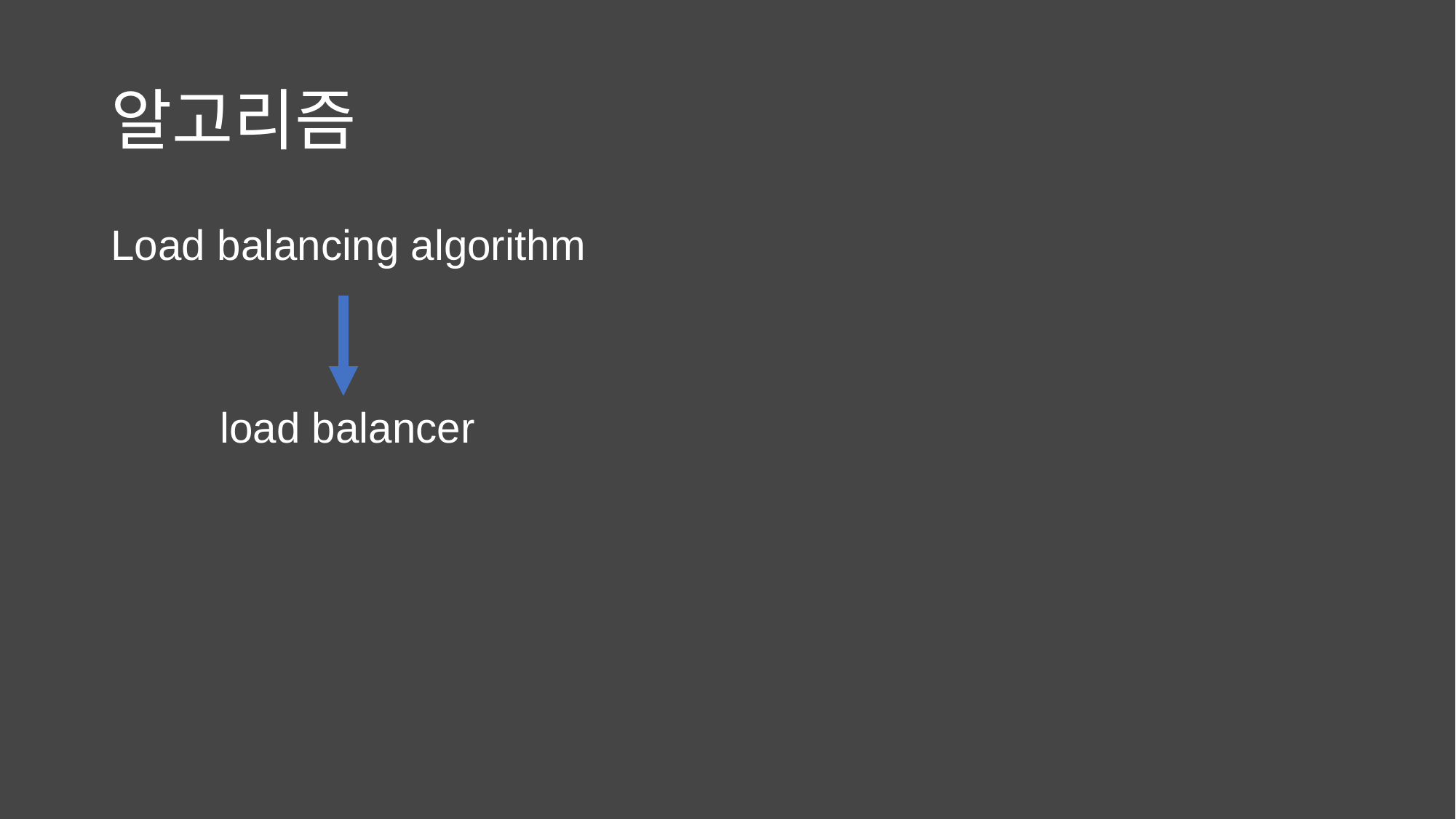

# 알고리즘
Load balancing algorithm

	load balancer